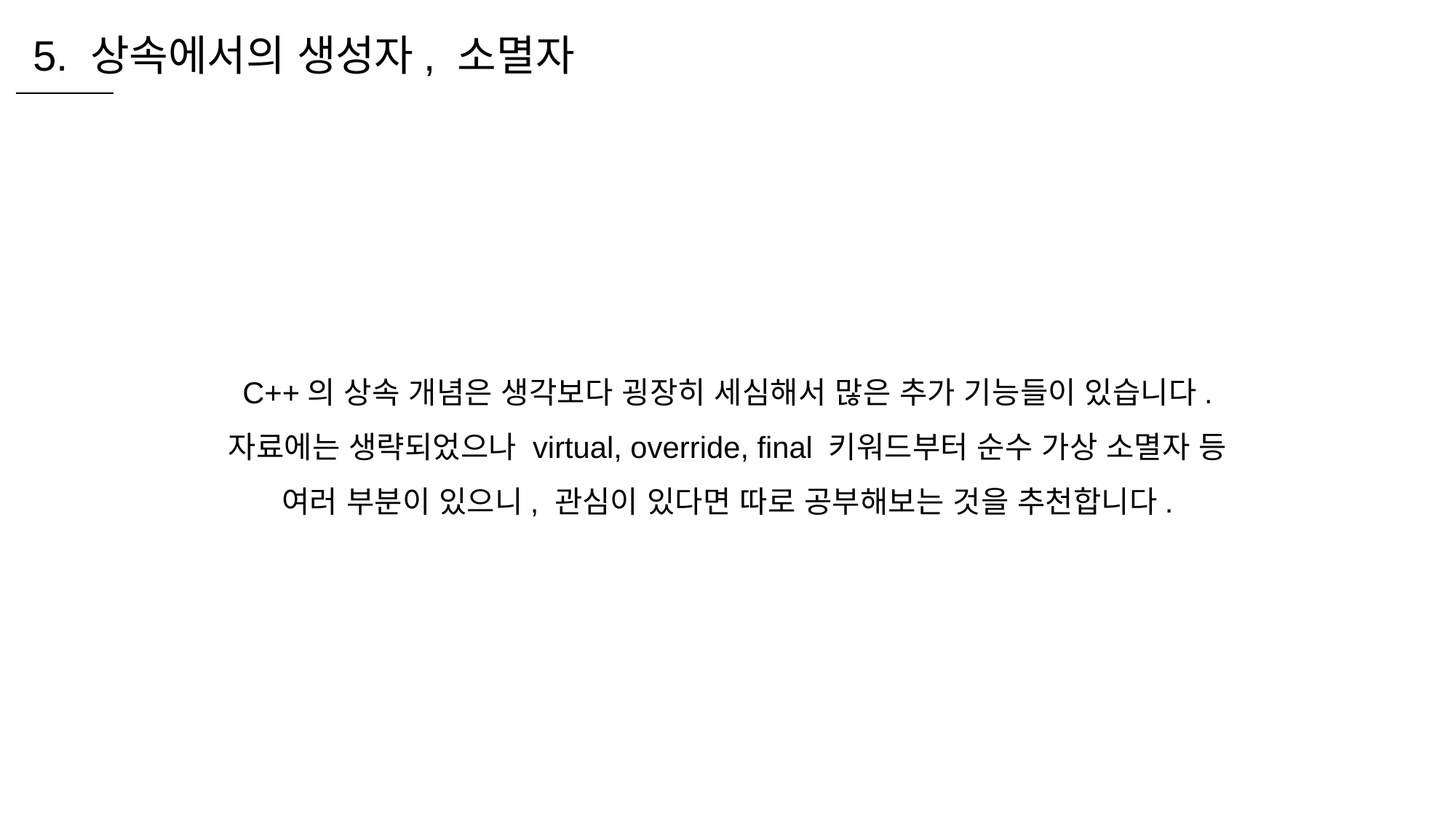

5. 상속에서의 생성자, 소멸자
C++의 상속 개념은 생각보다 굉장히 세심해서 많은 추가 기능들이 있습니다.
자료에는 생략되었으나 virtual, override, final 키워드부터 순수 가상 소멸자 등
여러 부분이 있으니, 관심이 있다면 따로 공부해보는 것을 추천합니다.